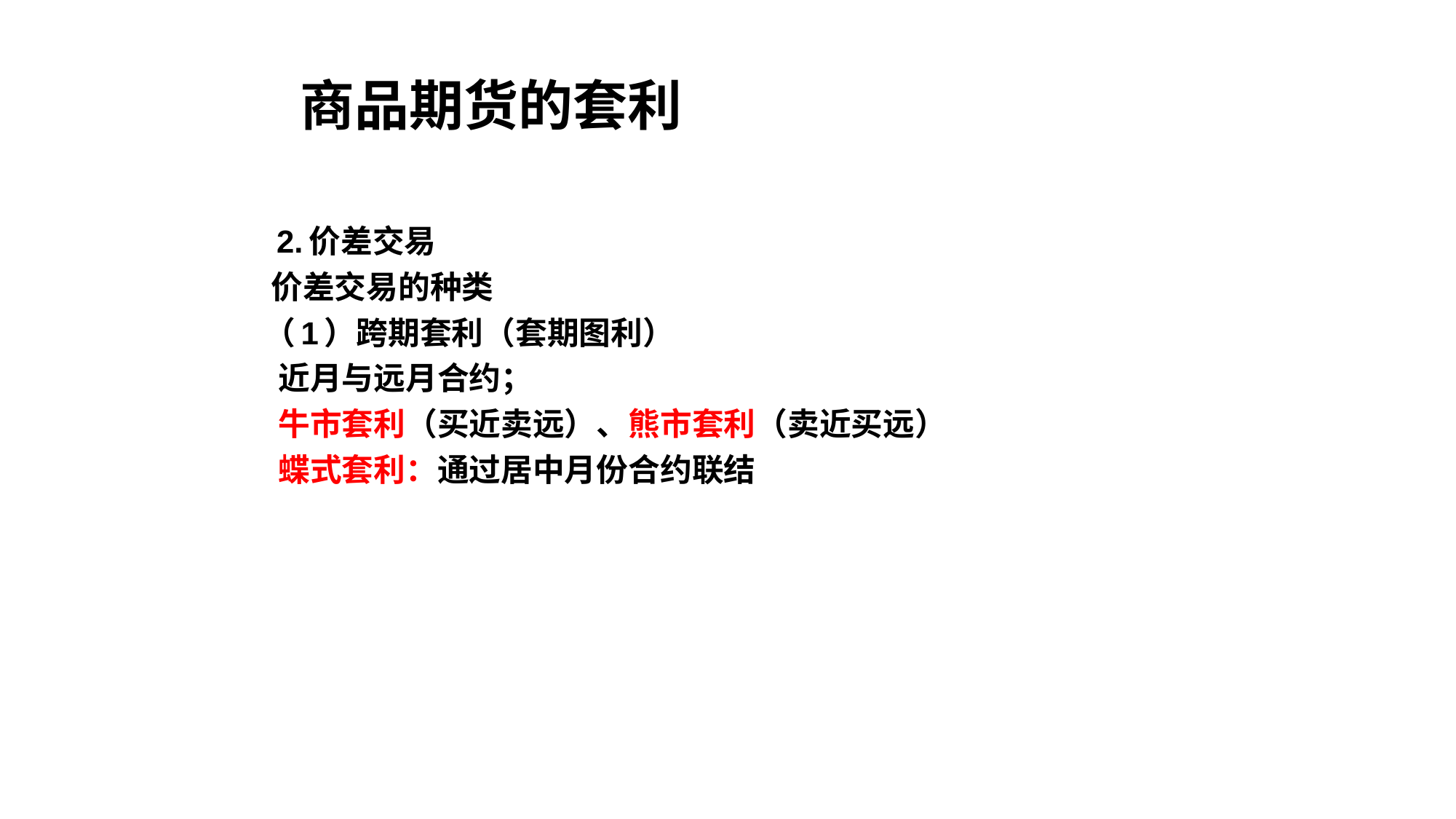

商品期货的套利
       2.价差交易
       价差交易的种类
      （1）跨期套利（套期图利）
        近月与远月合约；
        牛市套利（买近卖远）、熊市套利（卖近买远）
        蝶式套利：通过居中月份合约联结